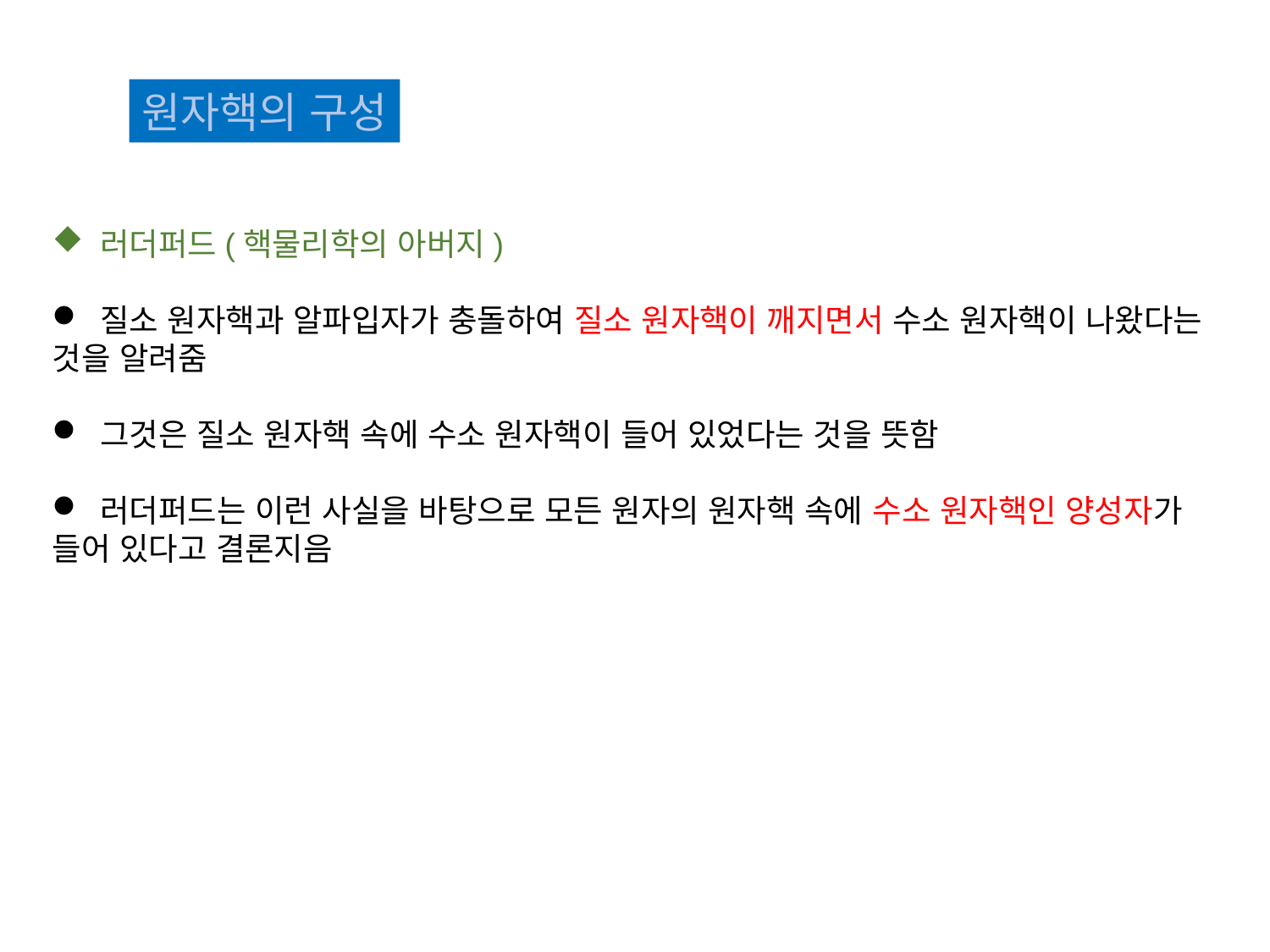

원자핵의 구성
 러더퍼드(핵물리학의 아버지)

 질소 원자핵과 알파입자가 충돌하여 질소 원자핵이 깨지면서 수소 원자핵이 나왔다는 것을 알려줌

 그것은 질소 원자핵 속에 수소 원자핵이 들어 있었다는 것을 뜻함

 러더퍼드는 이런 사실을 바탕으로 모든 원자의 원자핵 속에 수소 원자핵인 양성자가 들어 있다고 결론지음